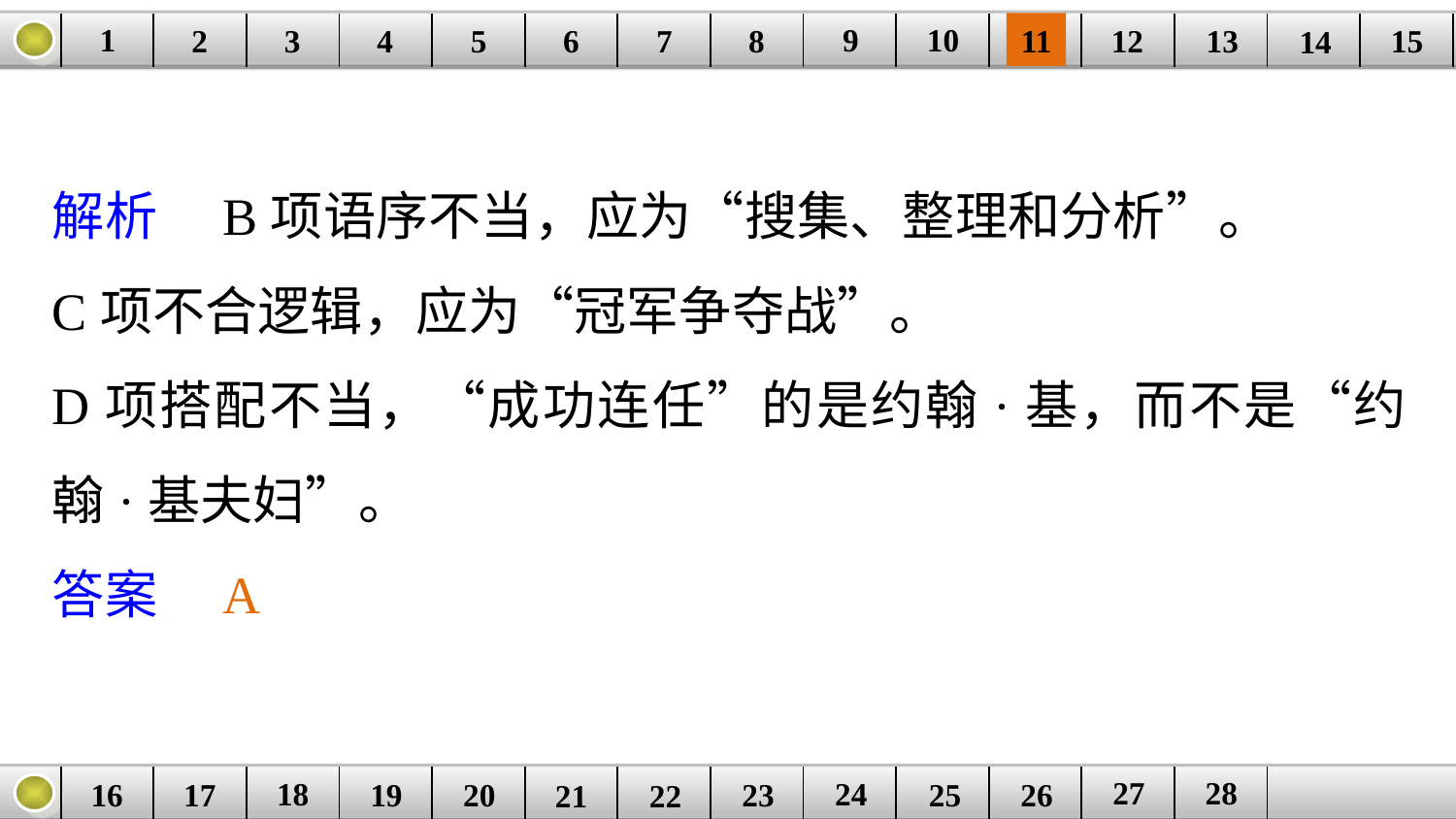

9
10
1
3
4
5
6
8
11
2
12
15
|  |  |  |  |  |  |  |  |  |  |  |  |  |  |  |
| --- | --- | --- | --- | --- | --- | --- | --- | --- | --- | --- | --- | --- | --- | --- |
7
13
14

解析　B项语序不当，应为“搜集、整理和分析”。
C项不合逻辑，应为“冠军争夺战”。
D项搭配不当，“成功连任”的是约翰·基，而不是“约翰·基夫妇”。
答案　A

27
28
18
24
16
25
26
|  |  |  |  |  |  |  |  |  |  |  |  |  |
| --- | --- | --- | --- | --- | --- | --- | --- | --- | --- | --- | --- | --- |
23
17
19
20
21
22